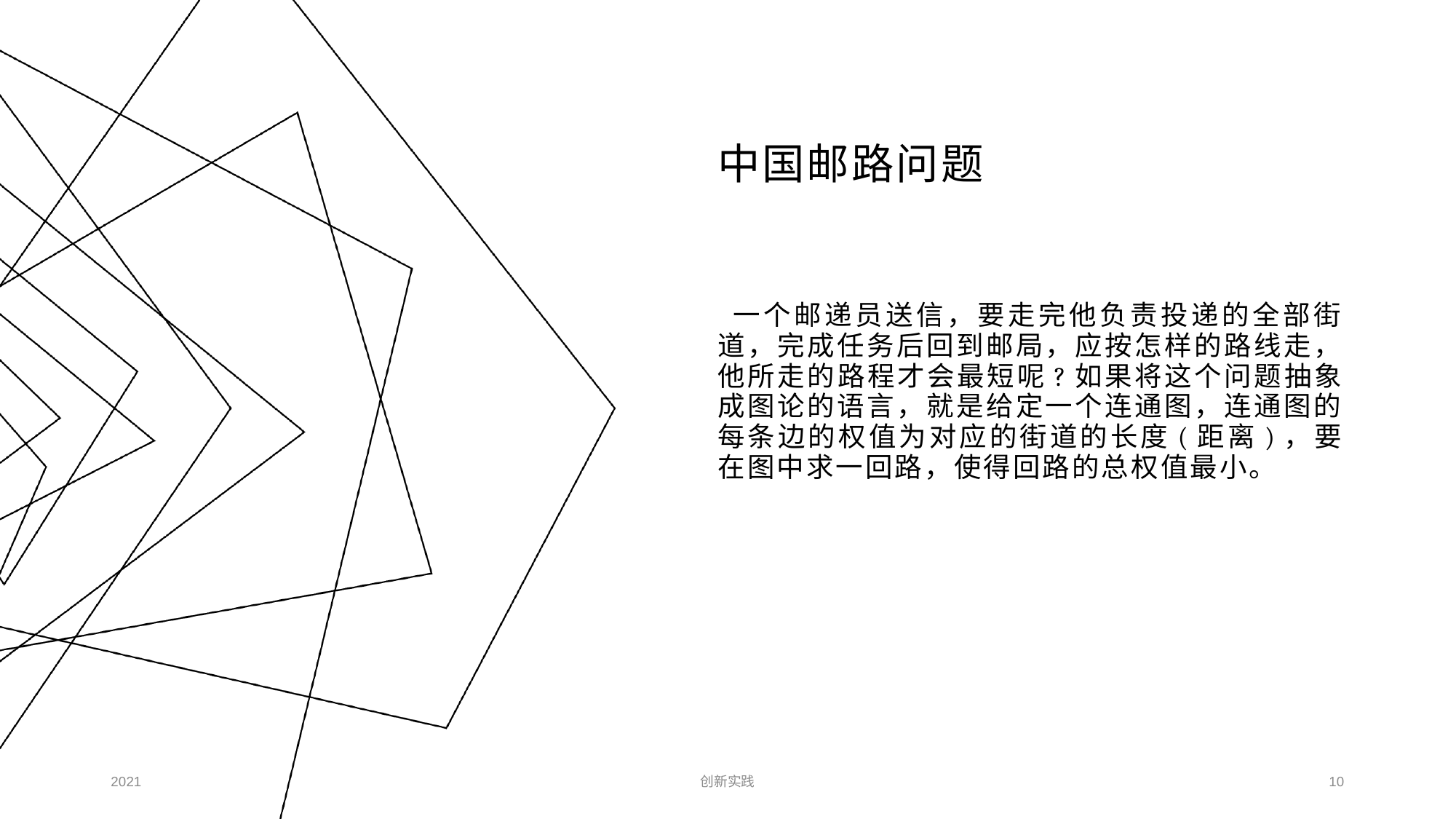

# 中国邮路问题
一个邮递员送信，要走完他负责投递的全部街道，完成任务后回到邮局，应按怎样的路线走，他所走的路程才会最短呢?如果将这个问题抽象成图论的语言，就是给定一个连通图，连通图的每条边的权值为对应的街道的长度(距离)，要在图中求一回路，使得回路的总权值最小。

2021
创新实践
10